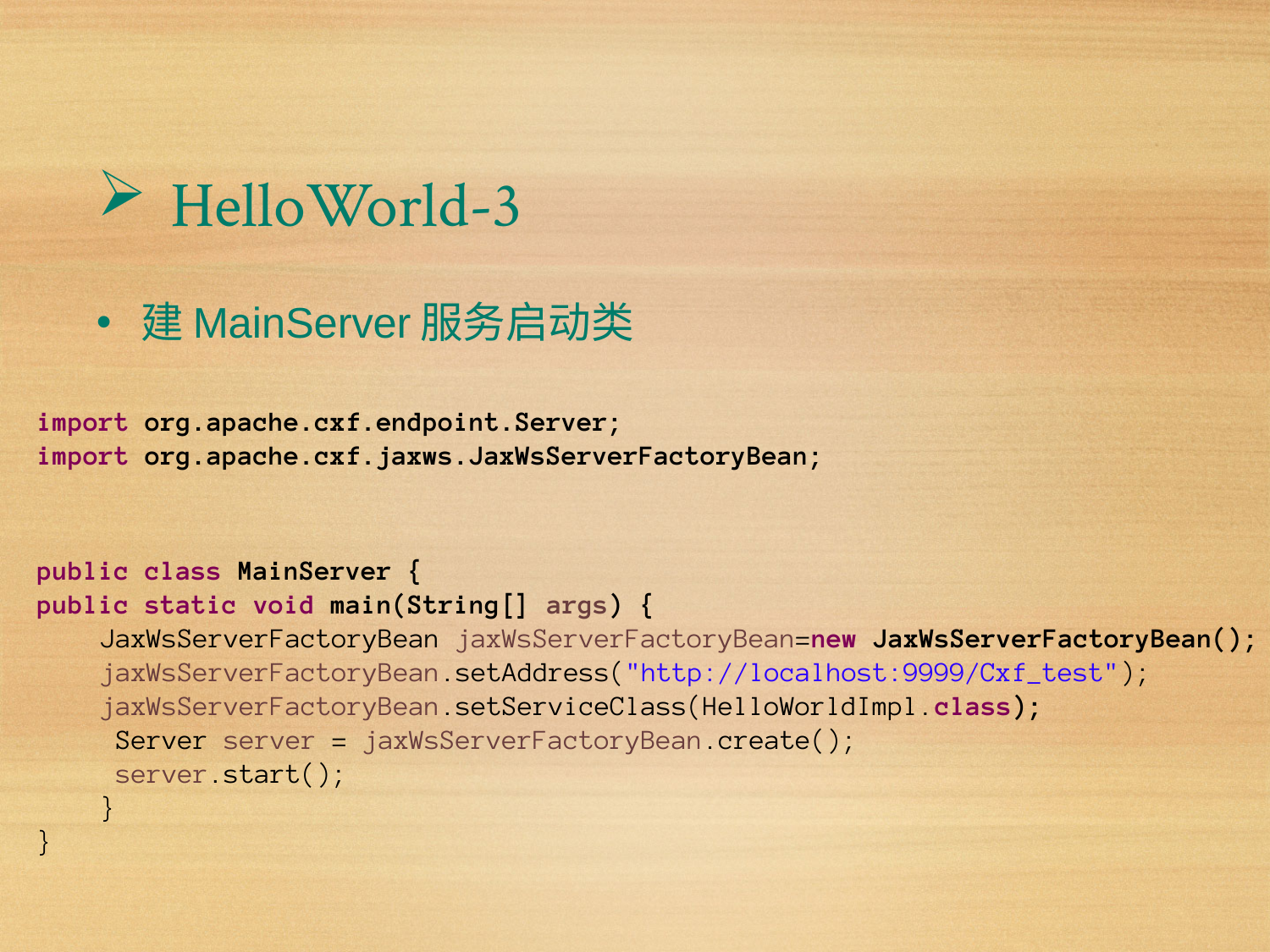

HelloWorld-3
建MainServer服务启动类

import org.apache.cxf.endpoint.Server;
import org.apache.cxf.jaxws.JaxWsServerFactoryBean;
public class MainServer {
public static void main(String[] args) {
JaxWsServerFactoryBean jaxWsServerFactoryBean=new JaxWsServerFactoryBean();
jaxWsServerFactoryBean.setAddress("http://localhost:9999/Cxf_test");
jaxWsServerFactoryBean.setServiceClass(HelloWorldImpl.class);
 Server server = jaxWsServerFactoryBean.create();
 server.start();
}
}